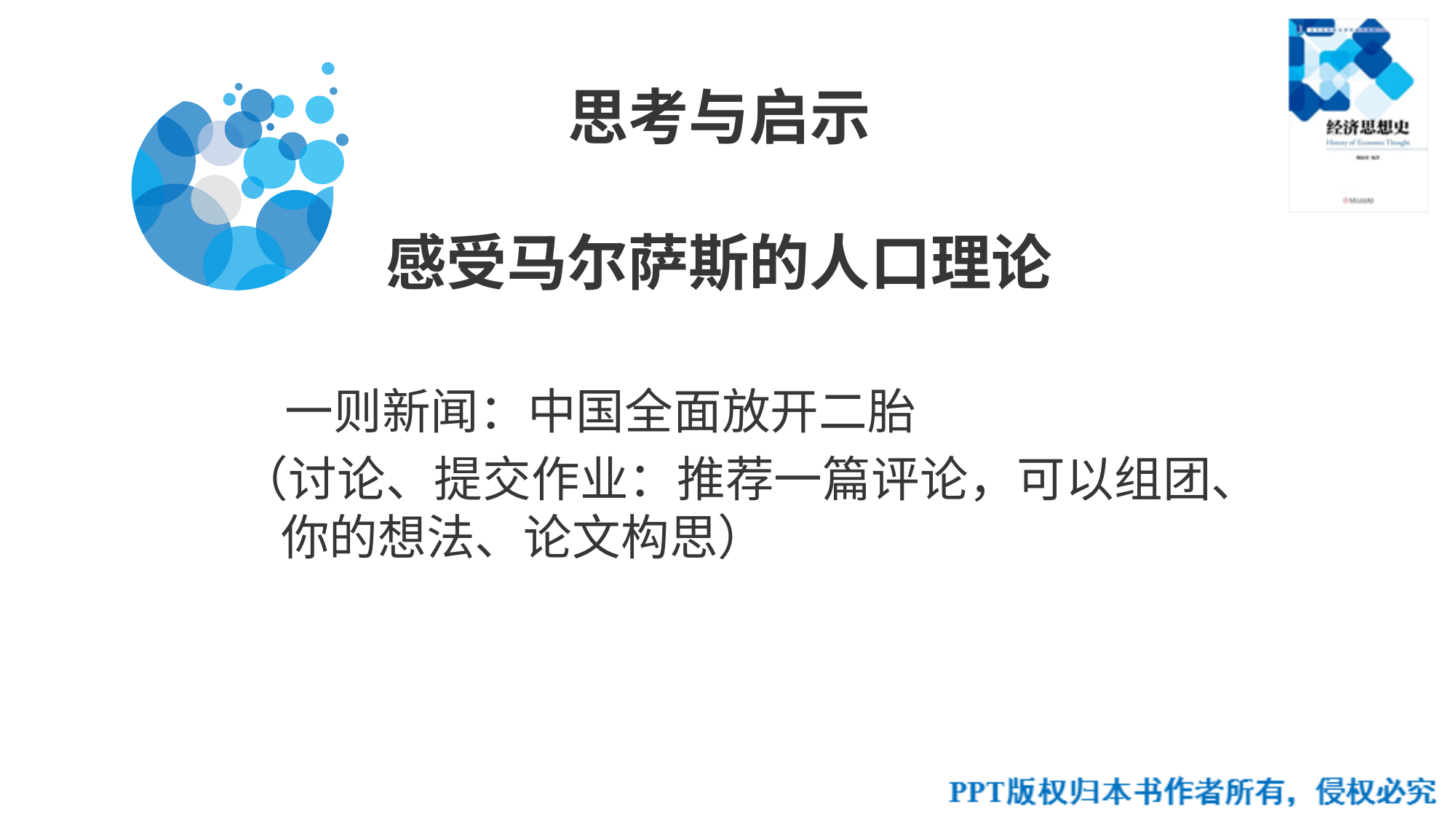

# 思考与启示 感受马尔萨斯的人口理论

   一则新闻：中国全面放开二胎
（讨论、提交作业：推荐一篇评论，可以组团、你的想法、论文构思）